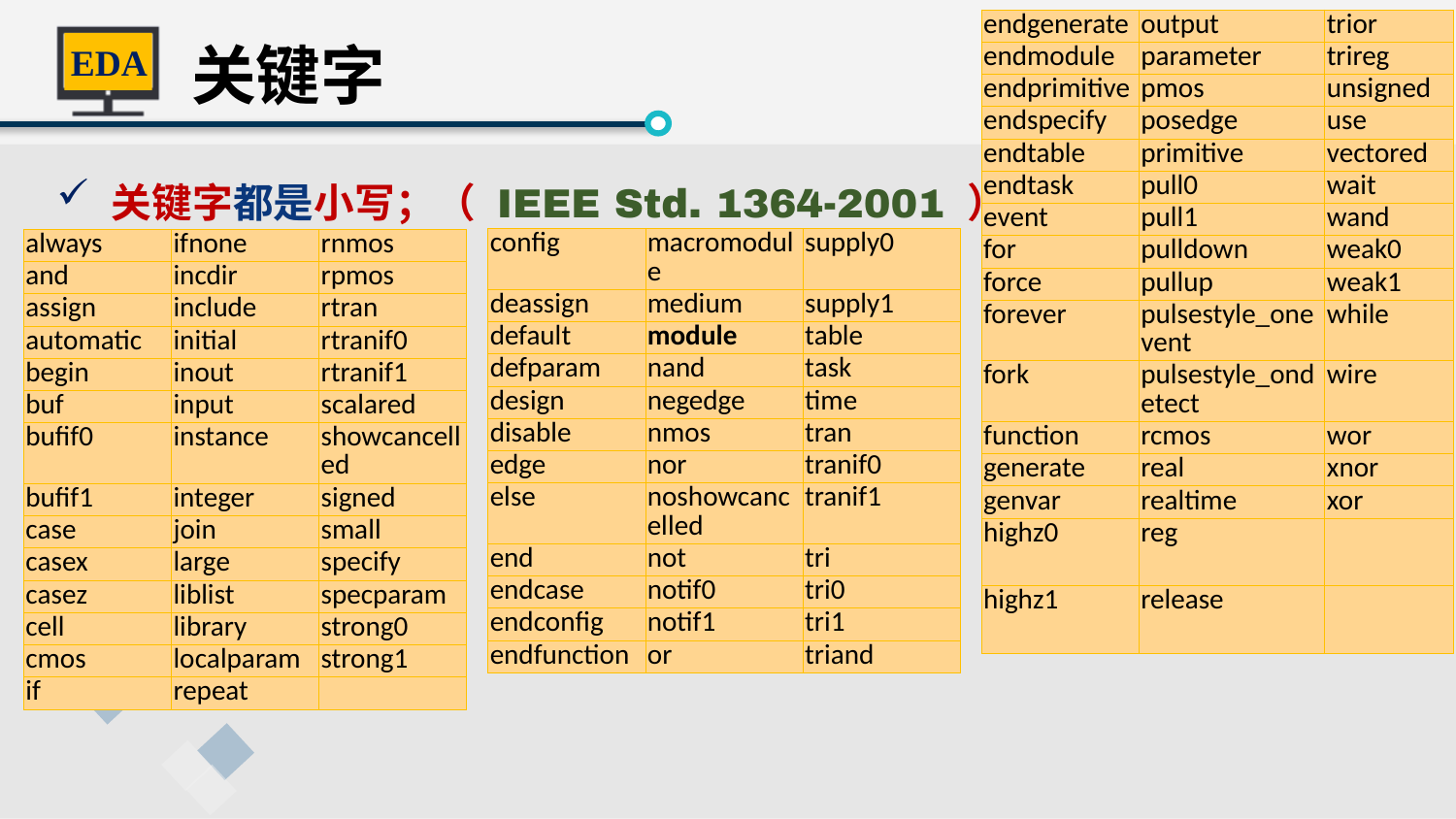

关键字
| endgenerate | output | trior |
| --- | --- | --- |
| endmodule | parameter | trireg |
| endprimitive | pmos | unsigned |
| endspecify | posedge | use |
| endtable | primitive | vectored |
| endtask | pull0 | wait |
| event | pull1 | wand |
| for | pulldown | weak0 |
| force | pullup | weak1 |
| forever | pulsestyle\_onevent | while |
| fork | pulsestyle\_ondetect | wire |
| function | rcmos | wor |
| generate | real | xnor |
| genvar | realtime | xor |
| highz0 | reg |  |
| highz1 | release |  |
关键字都是小写；（ IEEE Std. 1364-2001 ）

| config | macromodule | supply0 |
| --- | --- | --- |
| deassign | medium | supply1 |
| default | module | table |
| defparam | nand | task |
| design | negedge | time |
| disable | nmos | tran |
| edge | nor | tranif0 |
| else | noshowcancelled | tranif1 |
| end | not | tri |
| endcase | notif0 | tri0 |
| endconfig | notif1 | tri1 |
| endfunction | or | triand |
| always | ifnone | rnmos |
| --- | --- | --- |
| and | incdir | rpmos |
| assign | include | rtran |
| automatic | initial | rtranif0 |
| begin | inout | rtranif1 |
| buf | input | scalared |
| bufif0 | instance | showcancelled |
| bufif1 | integer | signed |
| case | join | small |
| casex | large | specify |
| casez | liblist | specparam |
| cell | library | strong0 |
| cmos | localparam | strong1 |
| if | repeat |  |